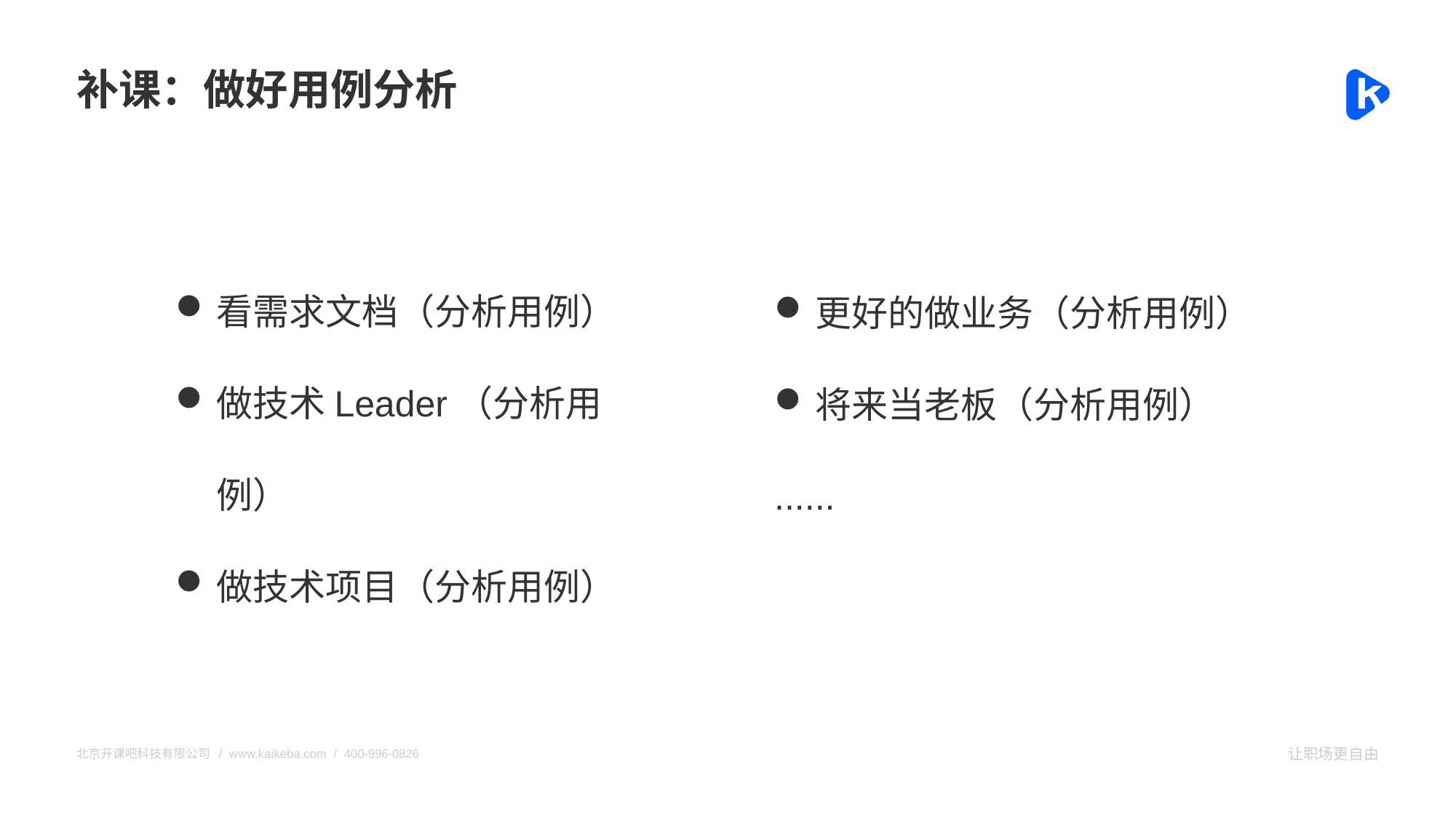

补课：做好用例分析
看需求文档（分析用例）
做技术Leader（分析用例）
做技术项目（分析用例）

更好的做业务（分析用例）
将来当老板（分析用例）
......